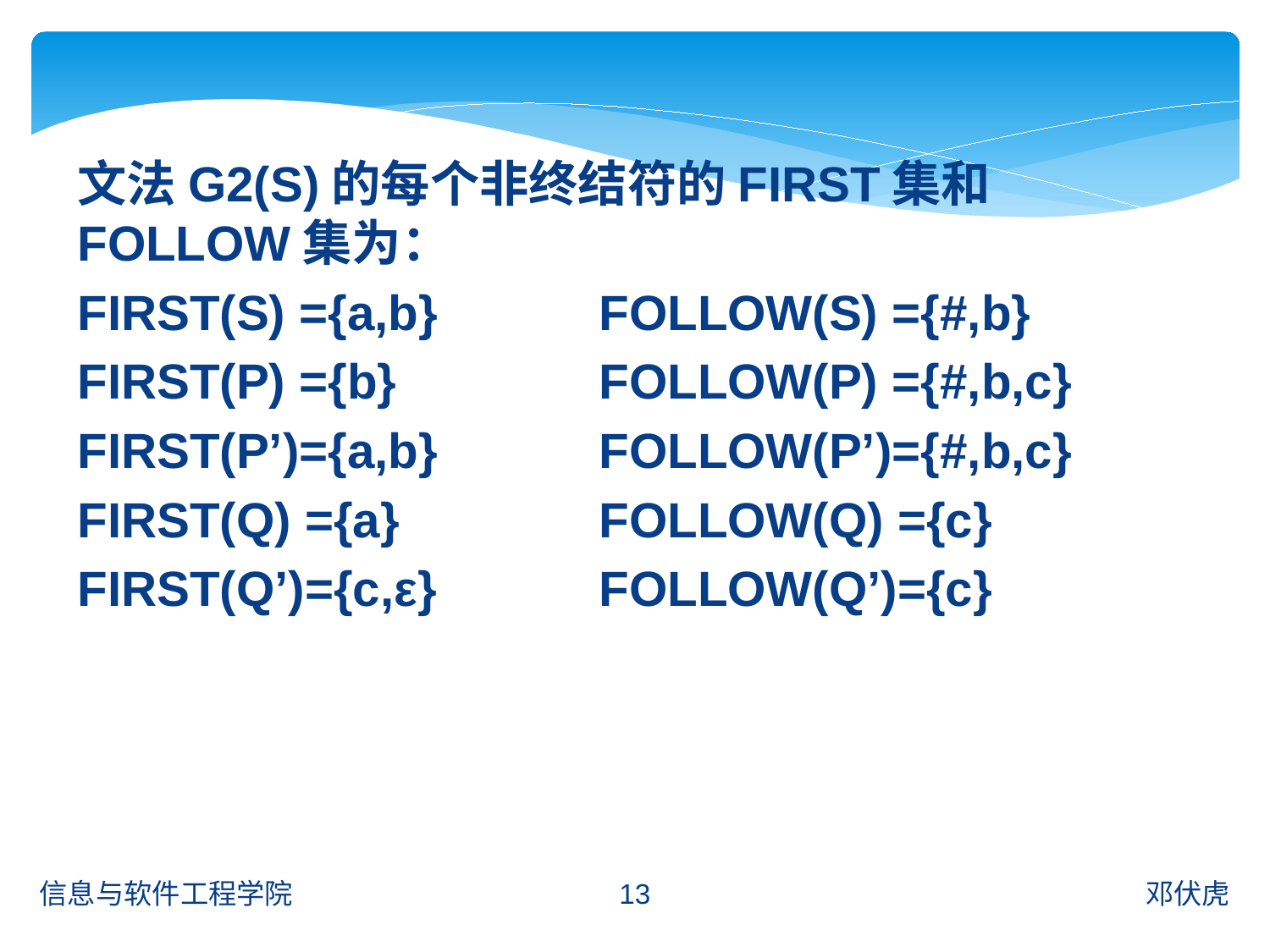

文法G2(S)的每个非终结符的FIRST集和FOLLOW集为：
FIRST(S) ={a,b}		 FOLLOW(S) ={#,b}
FIRST(P) ={b}		 FOLLOW(P) ={#,b,c}
FIRST(P’)={a,b}		 FOLLOW(P’)={#,b,c}
FIRST(Q) ={a}		 FOLLOW(Q) ={c}
FIRST(Q’)={c,ε}		 FOLLOW(Q’)={c}
13
信息与软件工程学院
邓伏虎